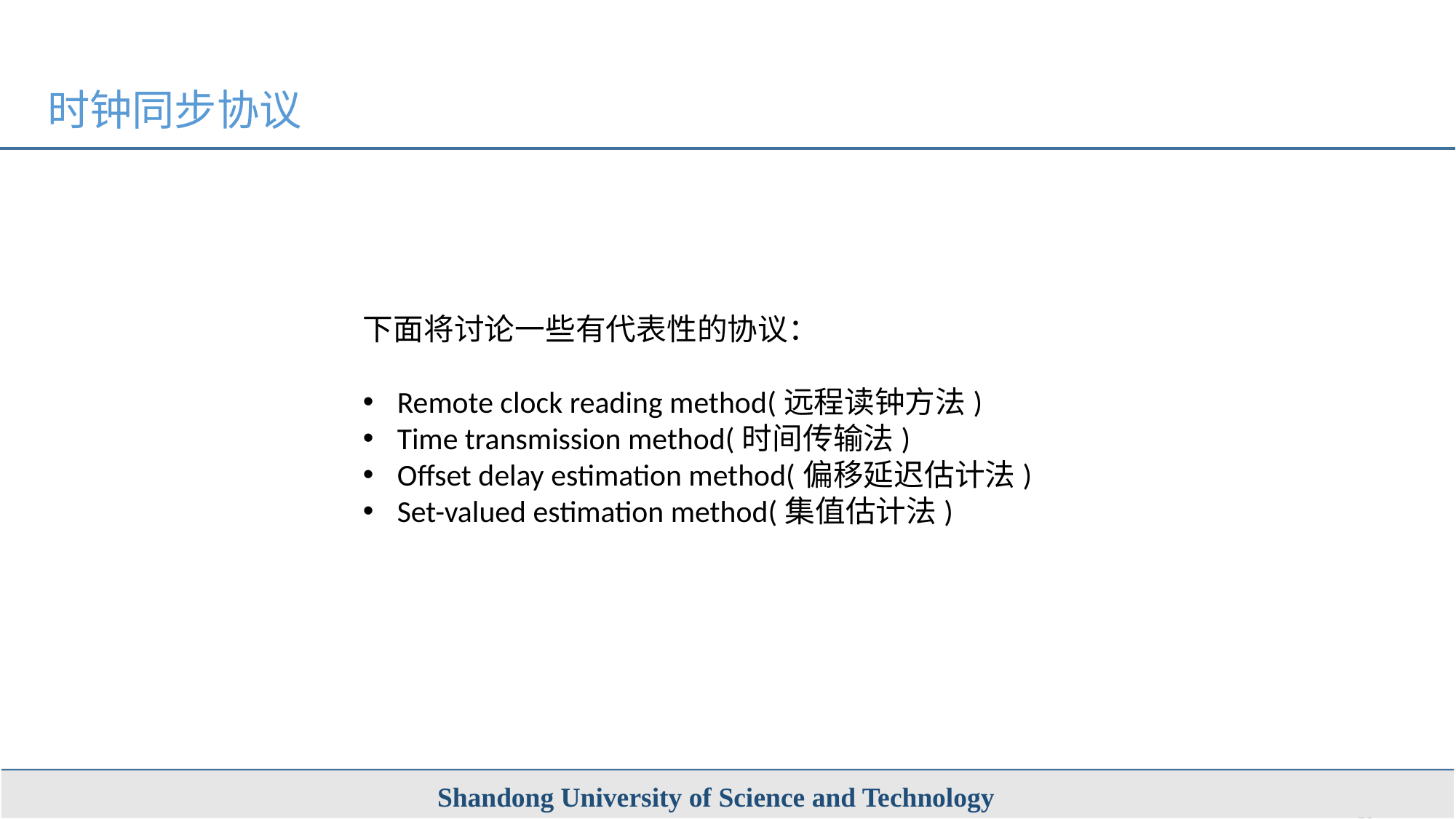

时钟同步协议
下面将讨论一些有代表性的协议：

Remote clock reading method(远程读钟方法)
Time transmission method(时间传输法)
Offset delay estimation method(偏移延迟估计法)
Set-valued estimation method(集值估计法)
13

Shandong University of Science and Technology
13
13